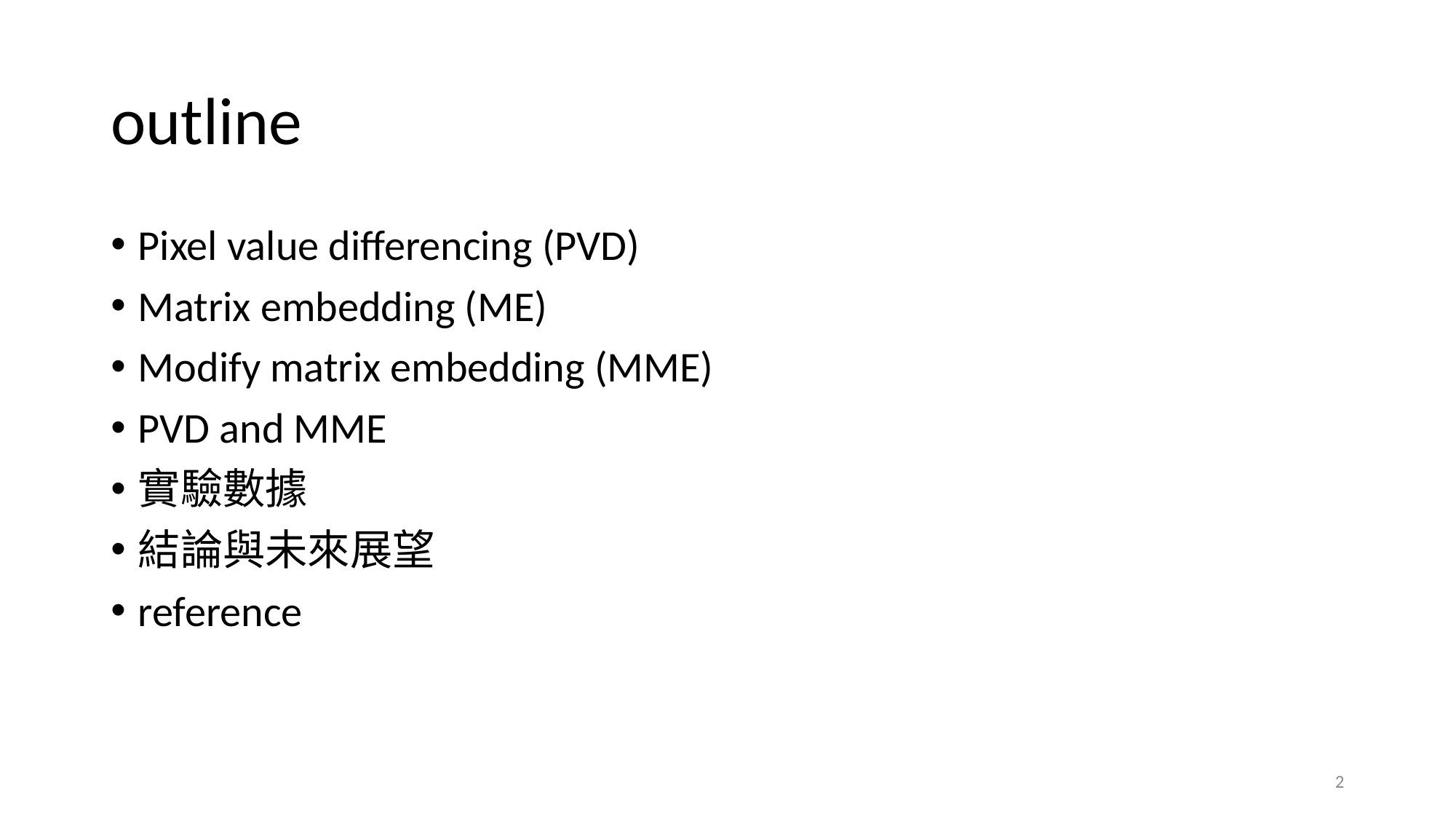

# outline
Pixel value differencing (PVD)
Matrix embedding (ME)
Modify matrix embedding (MME)
PVD and MME
實驗數據
結論與未來展望
reference
2